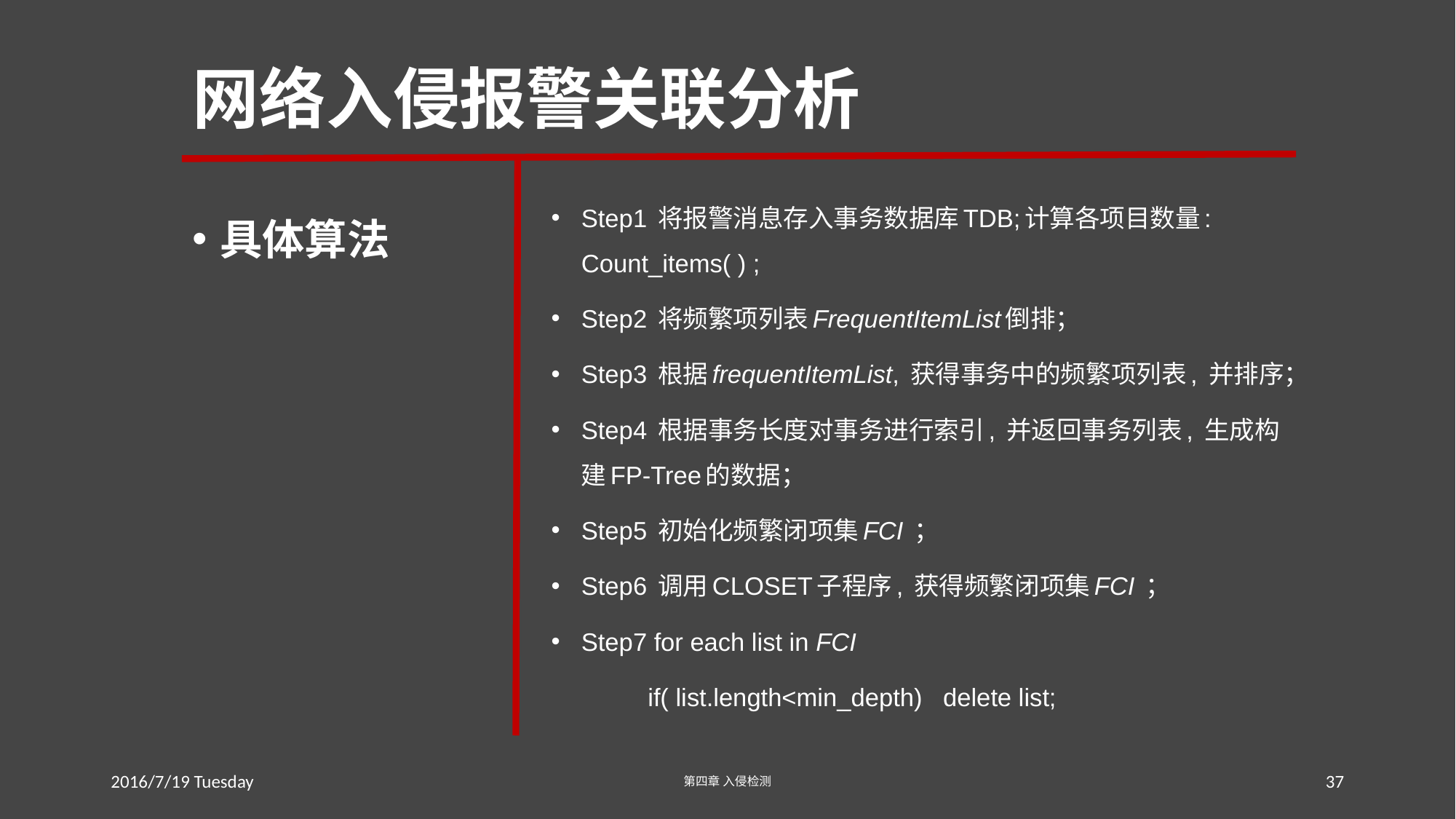

# 网络入侵报警关联分析
具体算法
Step1 将报警消息存入事务数据库TDB;计算各项目数量: Count_items( ) ;
Step2 将频繁项列表FrequentItemList倒排；
Step3 根据frequentItemList, 获得事务中的频繁项列表, 并排序；
Step4 根据事务长度对事务进行索引, 并返回事务列表, 生成构建FP-Tree的数据；
Step5 初始化频繁闭项集FCI ；
Step6 调用CLOSET子程序, 获得频繁闭项集FCI ；
Step7 for each list in FCI
              if( list.length<min_depth)   delete list;

2016/7/19 Tuesday
第四章 入侵检测
37